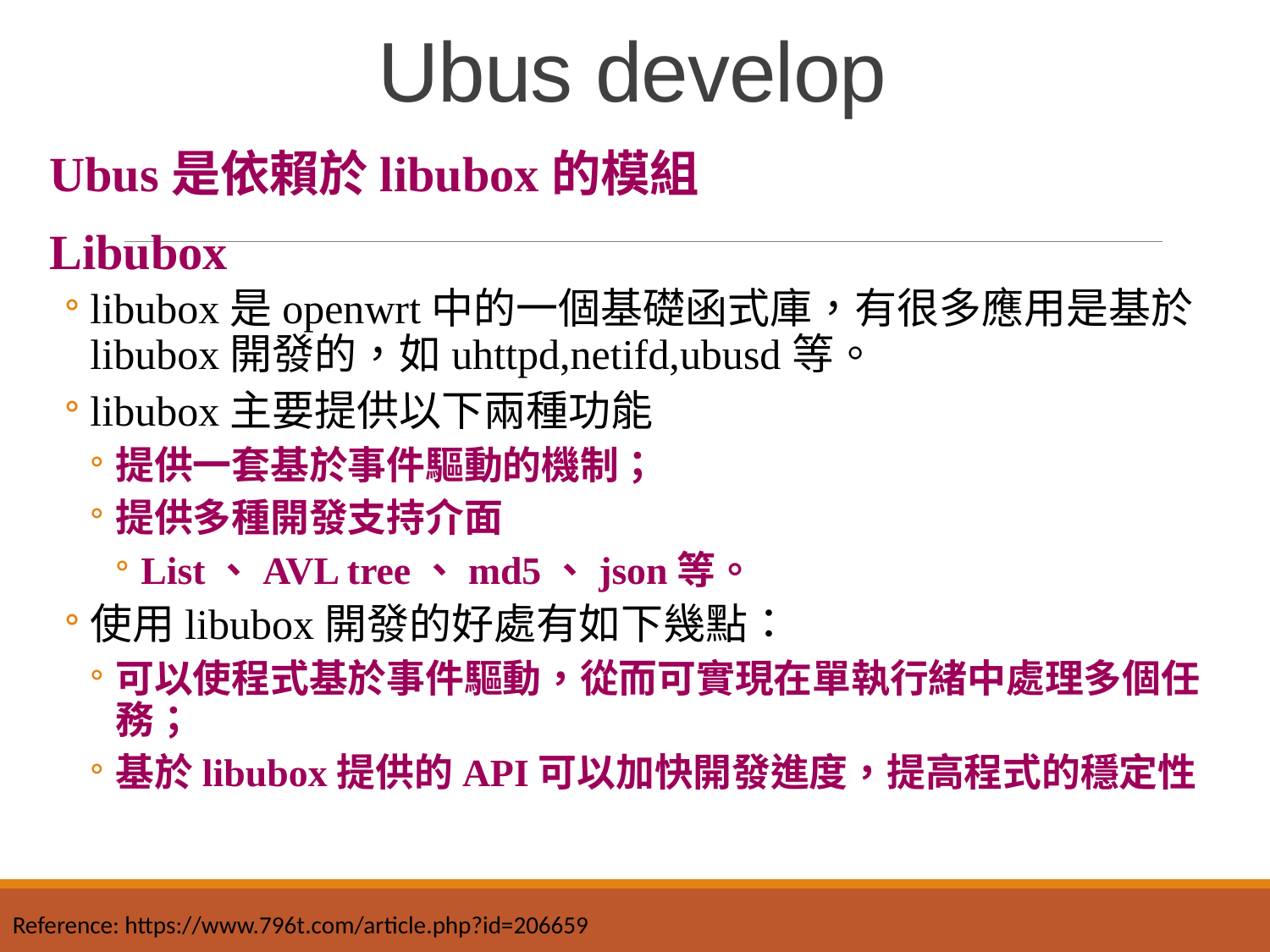

# Ubus develop
Ubus是依賴於libubox的模組
Libubox
libubox是openwrt中的一個基礎函式庫，有很多應用是基於libubox開發的，如uhttpd,netifd,ubusd等。
libubox主要提供以下兩種功能
提供一套基於事件驅動的機制；
提供多種開發支持介面
List、AVL tree、md5、json等。
使用libubox開發的好處有如下幾點：
可以使程式基於事件驅動，從而可實現在單執行緒中處理多個任務；
基於libubox提供的API可以加快開發進度，提高程式的穩定性
Reference: https://www.796t.com/article.php?id=206659